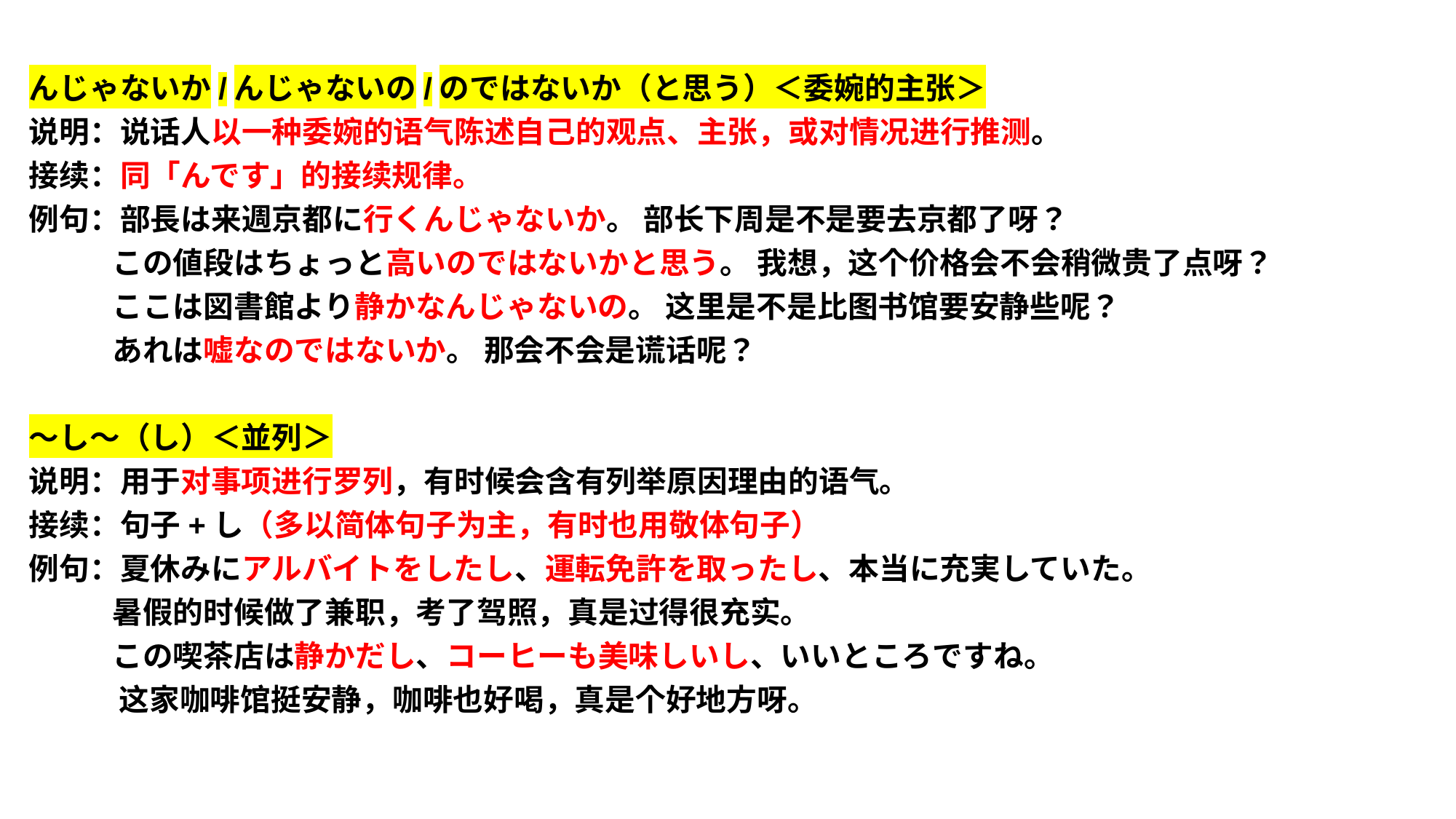

んじゃないか/んじゃないの/のではないか（と思う）＜委婉的主张＞
说明：说话人以一种委婉的语气陈述自己的观点、主张，或对情况进行推测。
接续：同「んです」的接续规律。
例句：部長は来週京都に行くんじゃないか。 部长下周是不是要去京都了呀？
           この値段はちょっと高いのではないかと思う。 我想，这个价格会不会稍微贵了点呀？
           ここは図書館より静かなんじゃないの。 这里是不是比图书馆要安静些呢？
           あれは嘘なのではないか。 那会不会是谎话呢？

～し～（し）＜並列＞
说明：用于对事项进行罗列，有时候会含有列举原因理由的语气。
接续：句子+し（多以简体句子为主，有时也用敬体句子）
例句：夏休みにアルバイトをしたし、運転免許を取ったし、本当に充実していた。
           暑假的时候做了兼职，考了驾照，真是过得很充实。
           この喫茶店は静かだし、コーヒーも美味しいし、いいところですね。
            这家咖啡馆挺安静，咖啡也好喝，真是个好地方呀。